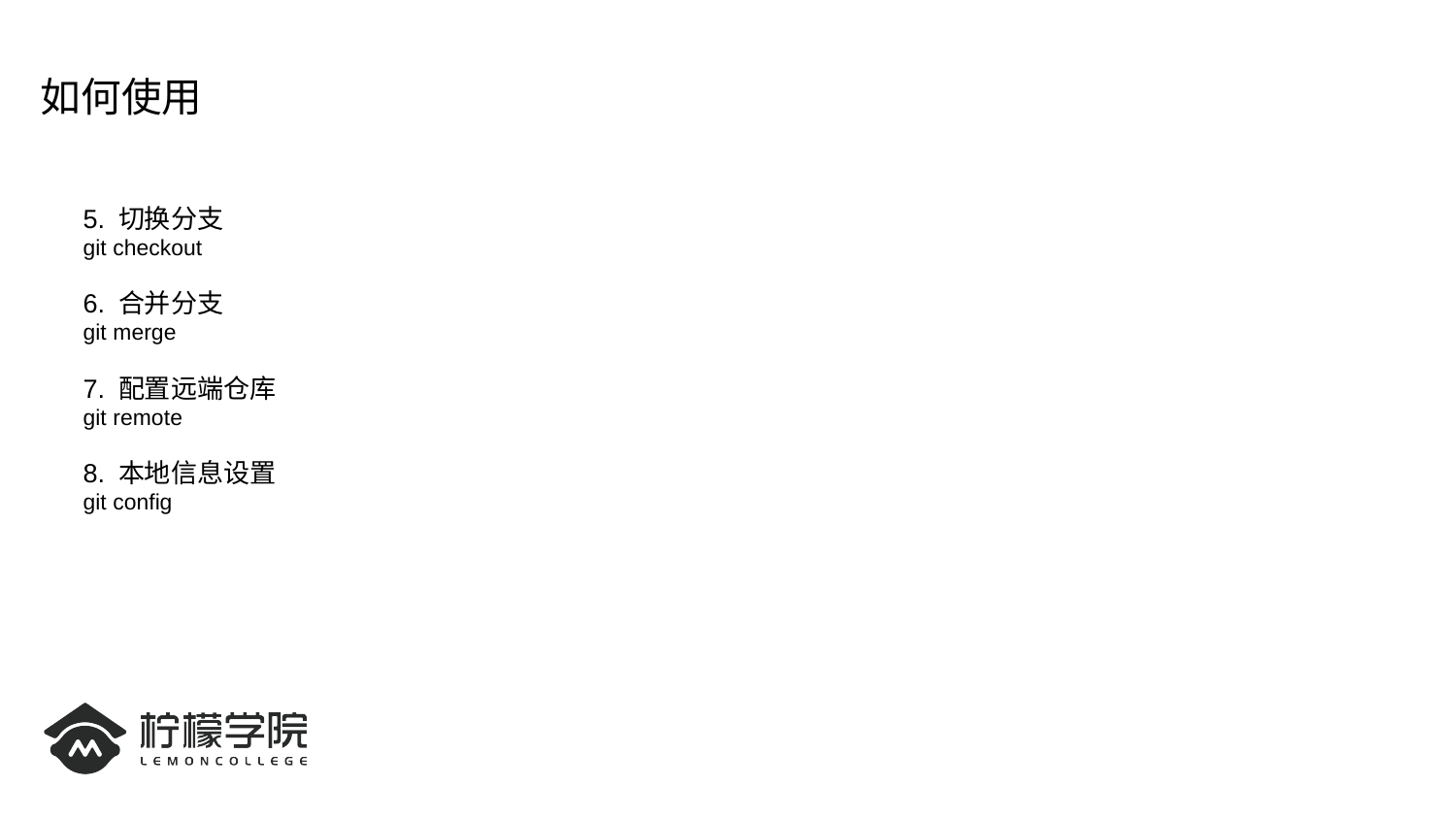

如何使用

5. 切换分支
git checkout

6. 合并分支
git merge

7. 配置远端仓库
git remote

8. 本地信息设置
git config